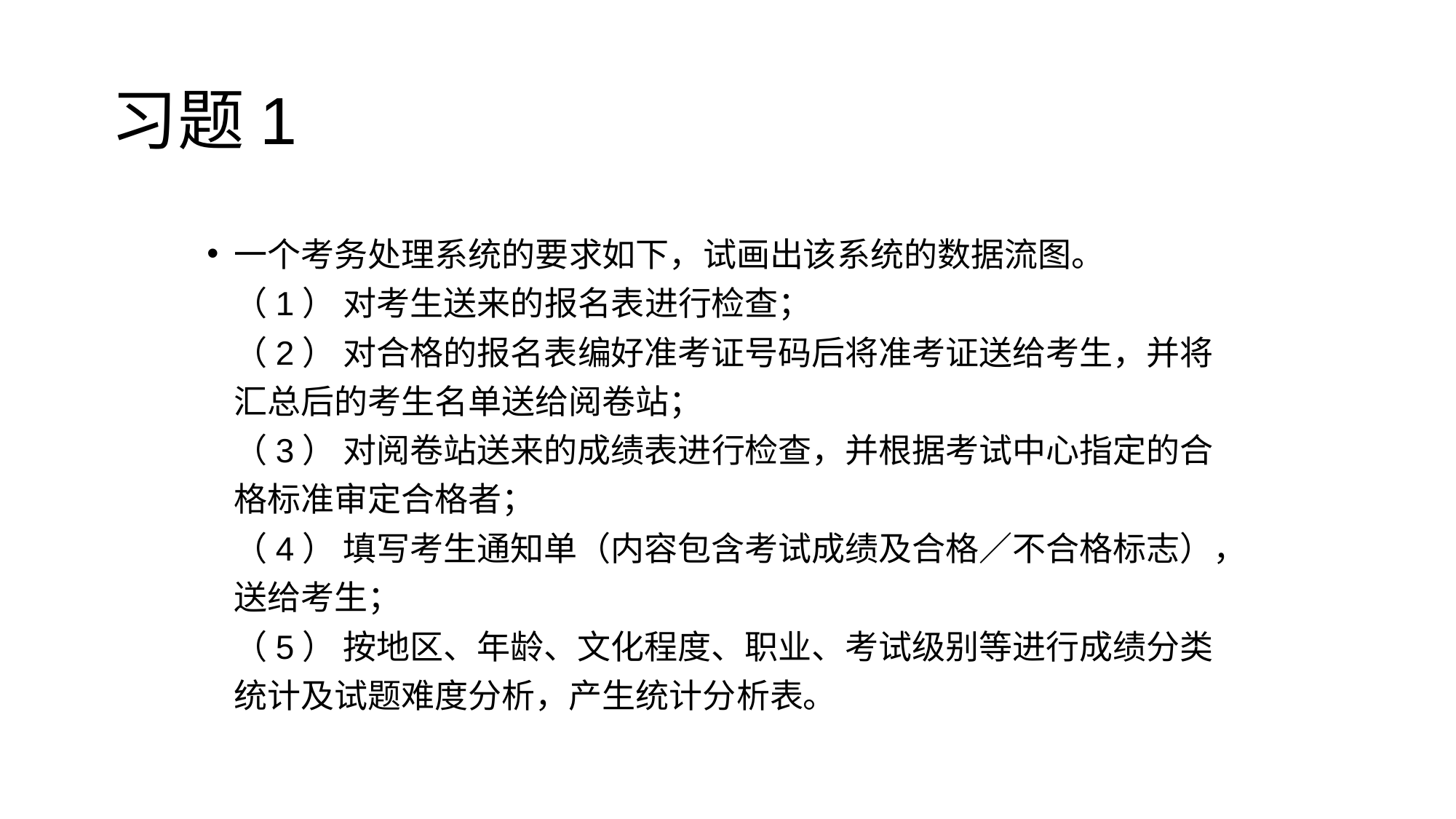

# 习题1
一个考务处理系统的要求如下，试画出该系统的数据流图。
（1） 对考生送来的报名表进行检查；
（2） 对合格的报名表编好准考证号码后将准考证送给考生，并将汇总后的考生名单送给阅卷站；
（3） 对阅卷站送来的成绩表进行检查，并根据考试中心指定的合格标准审定合格者；
（4） 填写考生通知单（内容包含考试成绩及合格∕不合格标志），送给考生；
（5） 按地区、年龄、文化程度、职业、考试级别等进行成绩分类统计及试题难度分析，产生统计分析表。